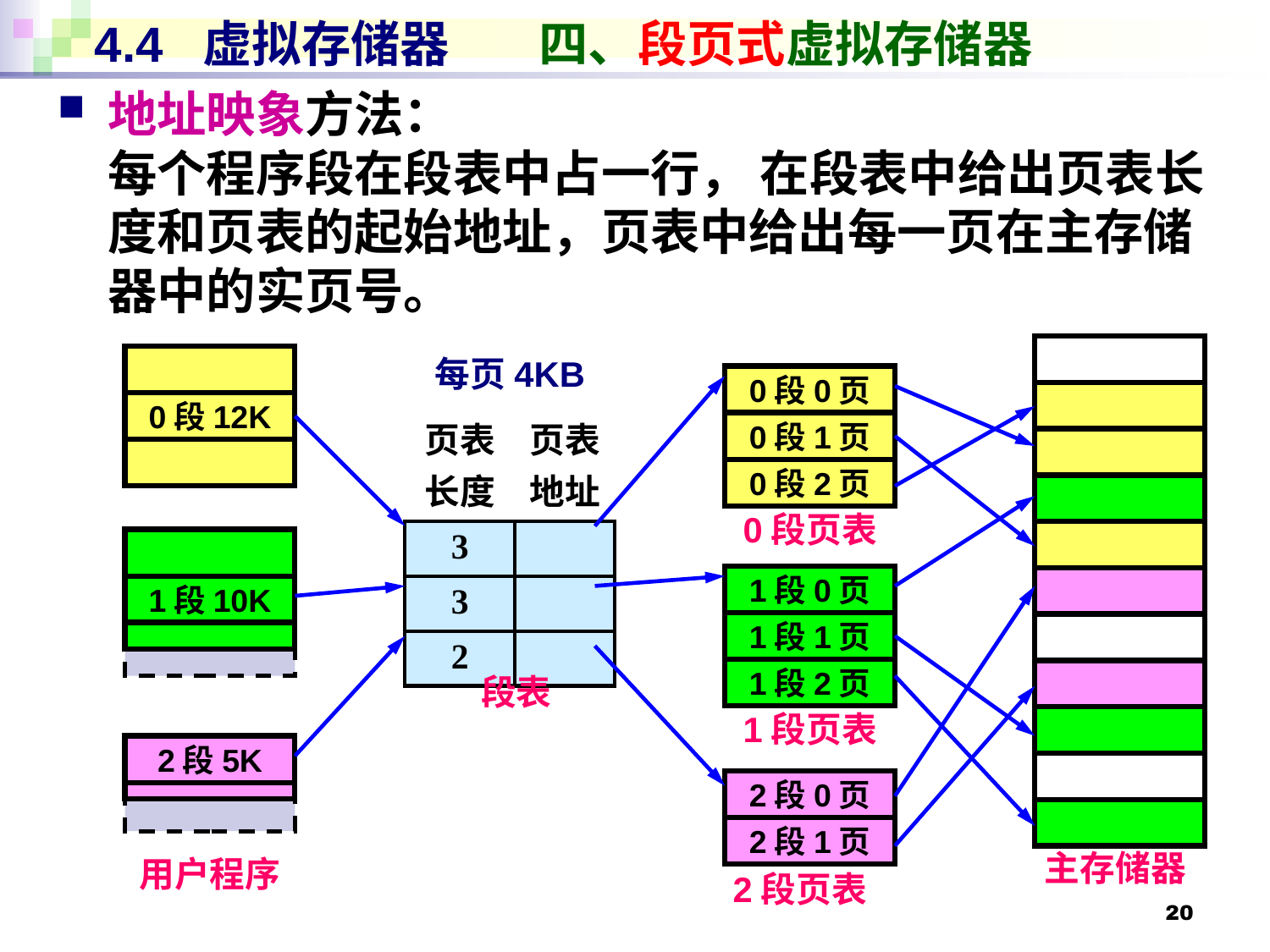

# 4.4  虚拟存储器        四、段页式虚拟存储器
地址映象方法：
每个程序段在段表中占一行， 在段表中给出页表长度和页表的起始地址，页表中给出每一页在主存储器中的实页号。

0段12K

每页4KB
0段0页
0段1页
0段2页

| 页表 长度 | 页表 地址 |
| --- | --- |
| 3 |  |
| 3 |  |
| 2 |  |

0段页表

1段10K

1段0页
1段1页
1段2页

段表

1段页表

2段5K

2段0页
2段1页

主存储器
用户程序
2段页表
20